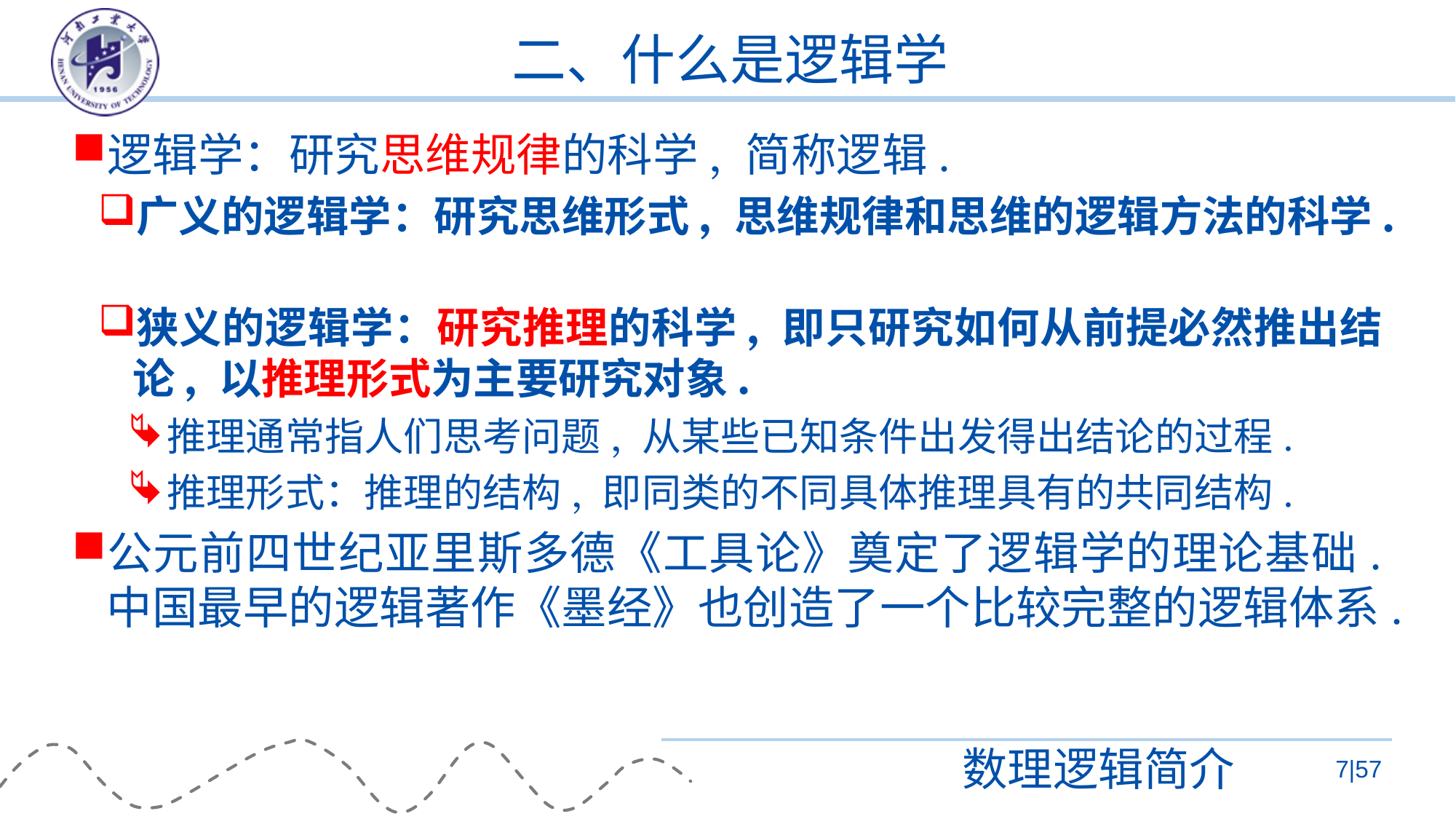

# 二、什么是逻辑学
逻辑学：研究思维规律的科学, 简称逻辑.
广义的逻辑学：研究思维形式, 思维规律和思维的逻辑方法的科学.
狭义的逻辑学：研究推理的科学, 即只研究如何从前提必然推出结论, 以推理形式为主要研究对象.
推理通常指人们思考问题, 从某些已知条件出发得出结论的过程.
推理形式：推理的结构, 即同类的不同具体推理具有的共同结构.
公元前四世纪亚里斯多德《工具论》奠定了逻辑学的理论基础. 中国最早的逻辑著作《墨经》也创造了一个比较完整的逻辑体系.
数理逻辑简介
7|57